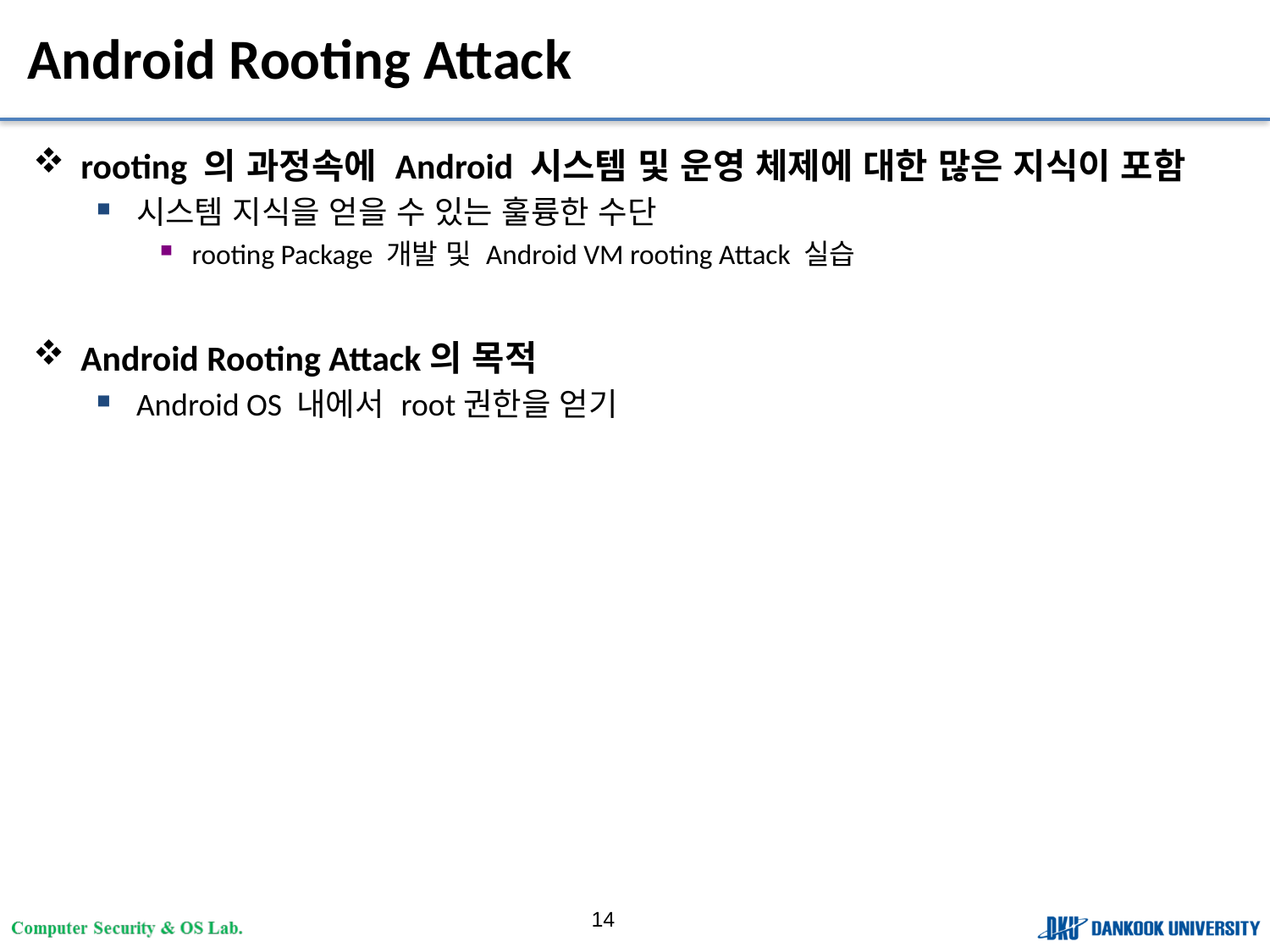

# Android Rooting Attack
rooting 의 과정속에 Android 시스템 및 운영 체제에 대한 많은 지식이 포함
시스템 지식을 얻을 수 있는 훌륭한 수단
rooting Package 개발 및 Android VM rooting Attack 실습

Android Rooting Attack의 목적
Android OS 내에서 root권한을 얻기

14